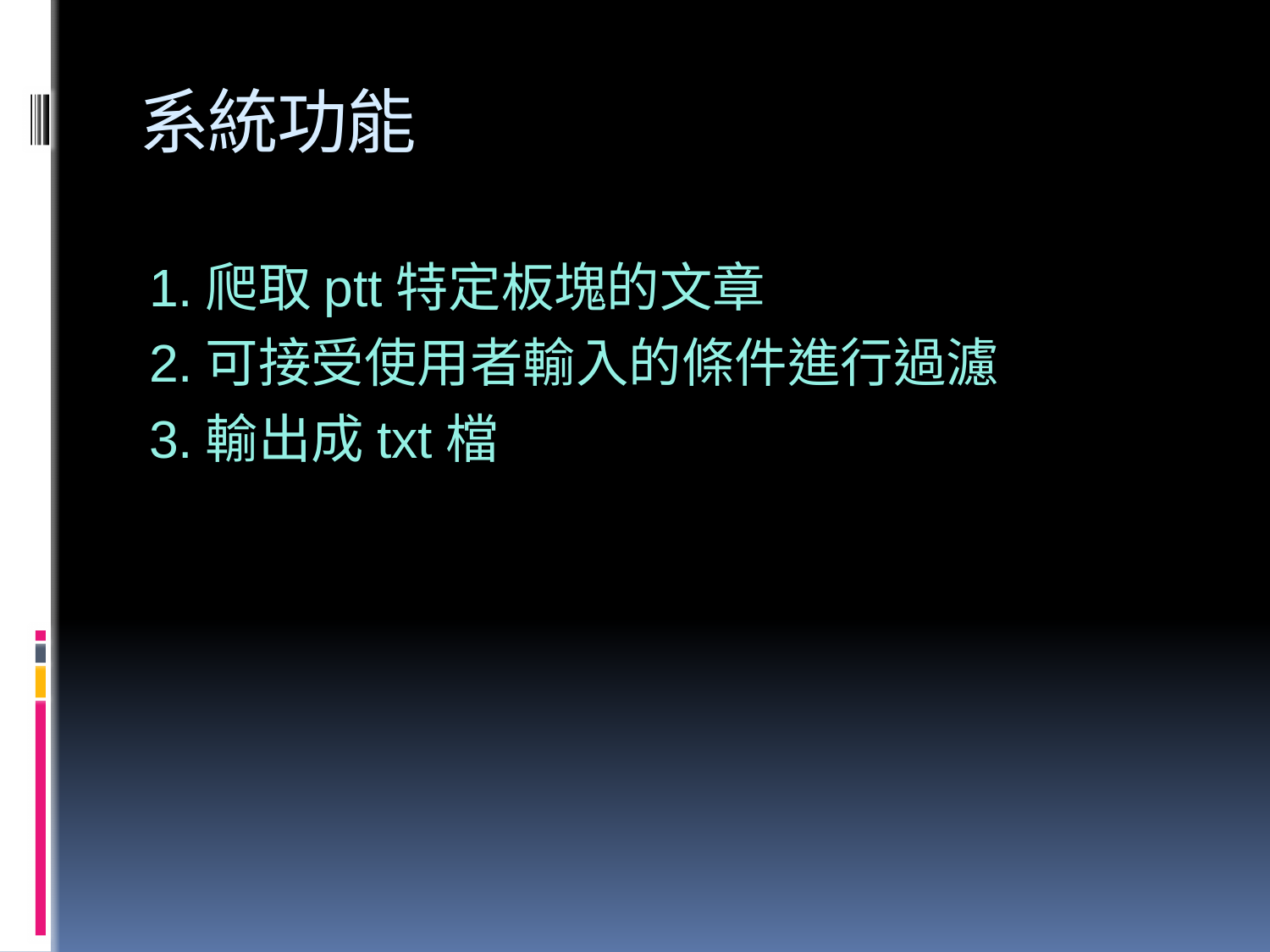

# 系統功能
1.爬取ptt特定板塊的文章
2.可接受使用者輸入的條件進行過濾
3.輸出成txt檔